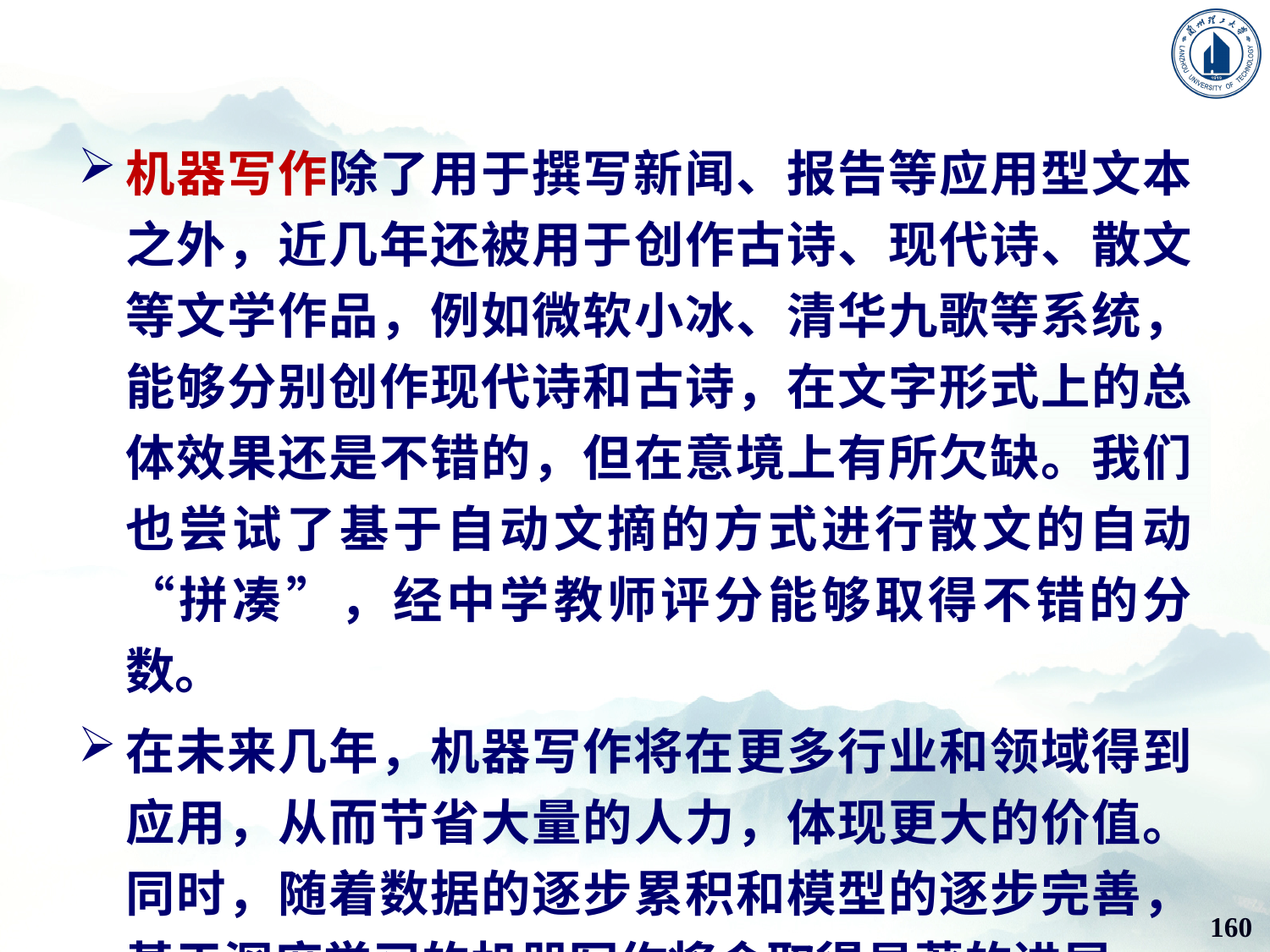

机器写作除了用于撰写新闻、报告等应用型文本之外，近几年还被用于创作古诗、现代诗、散文等文学作品，例如微软小冰、清华九歌等系统，能够分别创作现代诗和古诗，在文字形式上的总体效果还是不错的，但在意境上有所欠缺。我们也尝试了基于自动文摘的方式进行散文的自动“拼凑”，经中学教师评分能够取得不错的分数。
在未来几年，机器写作将在更多行业和领域得到应用，从而节省大量的人力，体现更大的价值。同时，随着数据的逐步累积和模型的逐步完善，基于深度学习的机器写作将会取得显著的进展。

160